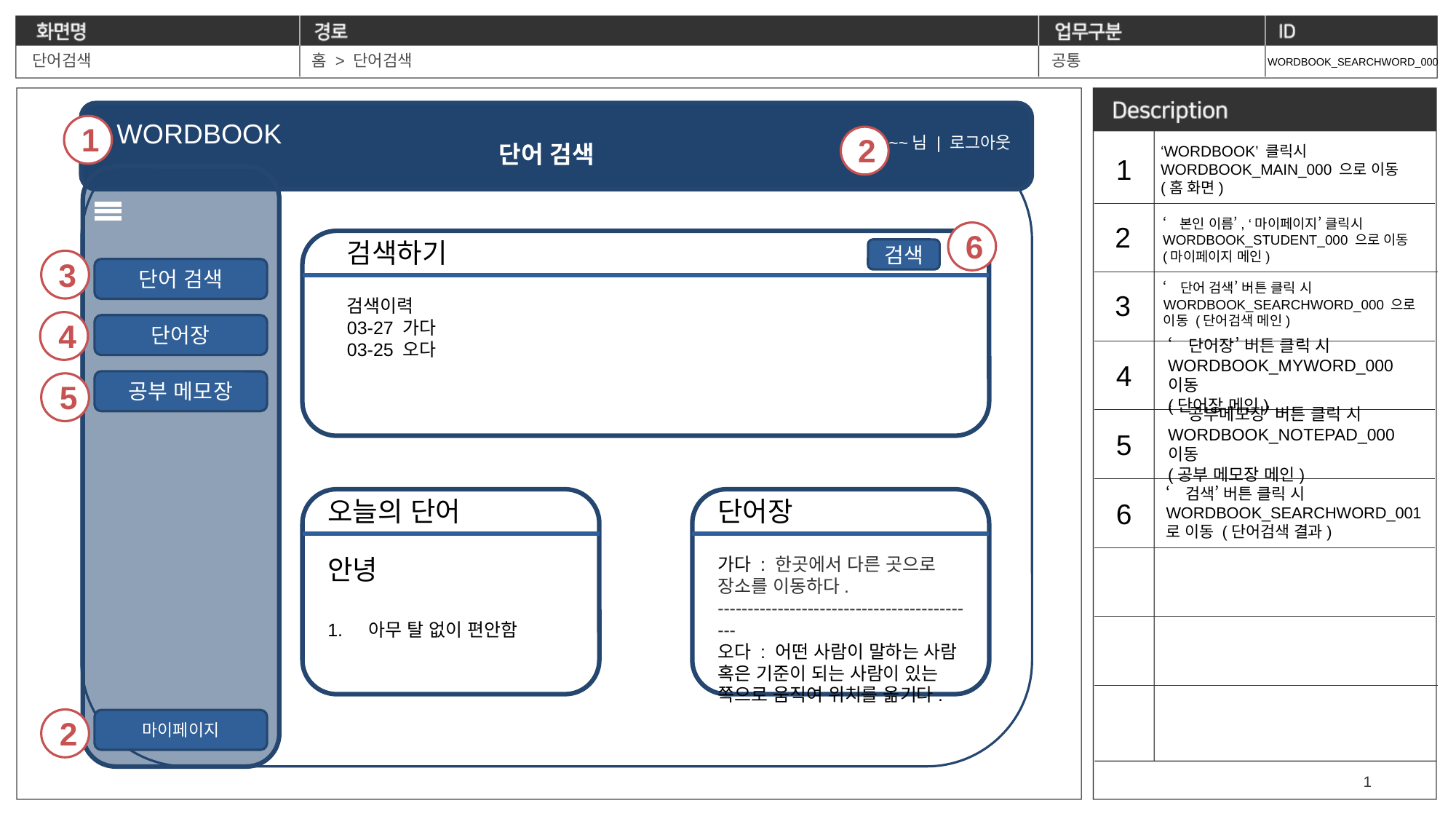

단어검색
홈 > 단어검색
공통
WORDBOOK_SEARCHWORD_000

WORDBOOK
1
2
~~님 | 로그아웃

단어 검색
1

‘WORDBOOK’ 클릭시
WORDBOOK_MAIN_000 으로 이동
(홈 화면)

2

‘본인 이름’, ‘마이페이지’ 클릭시
WORDBOOK_STUDENT_000 으로 이동
(마이페이지 메인)
6

검색하기
검색이력
03-27 가다
03-25 오다
검색
3
단어 검색
3

‘단어 검색’ 버튼 클릭 시
WORDBOOK_SEARCHWORD_000 으로 이동 (단어검색 메인)
4
단어장
4
‘단어장’ 버튼 클릭 시
WORDBOOK_MYWORD_000 이동
(단어장 메인)
공부 메모장
5
5
‘공부메모장’ 버튼 클릭 시
WORDBOOK_NOTEPAD_000이동
(공부 메모장 메인)
6

‘검색’ 버튼 클릭 시
WORDBOOK_SEARCHWORD_001로 이동 (단어검색 결과)

오늘의 단어
안녕

아무 탈 없이 편안함

단어장
가다 : 한곳에서 다른 곳으로 장소를 이동하다.
--------------------------------------------
오다 : 어떤 사람이 말하는 사람 혹은 기준이 되는 사람이 있는 쪽으로 움직여 위치를 옮기다.

2
마이페이지
1